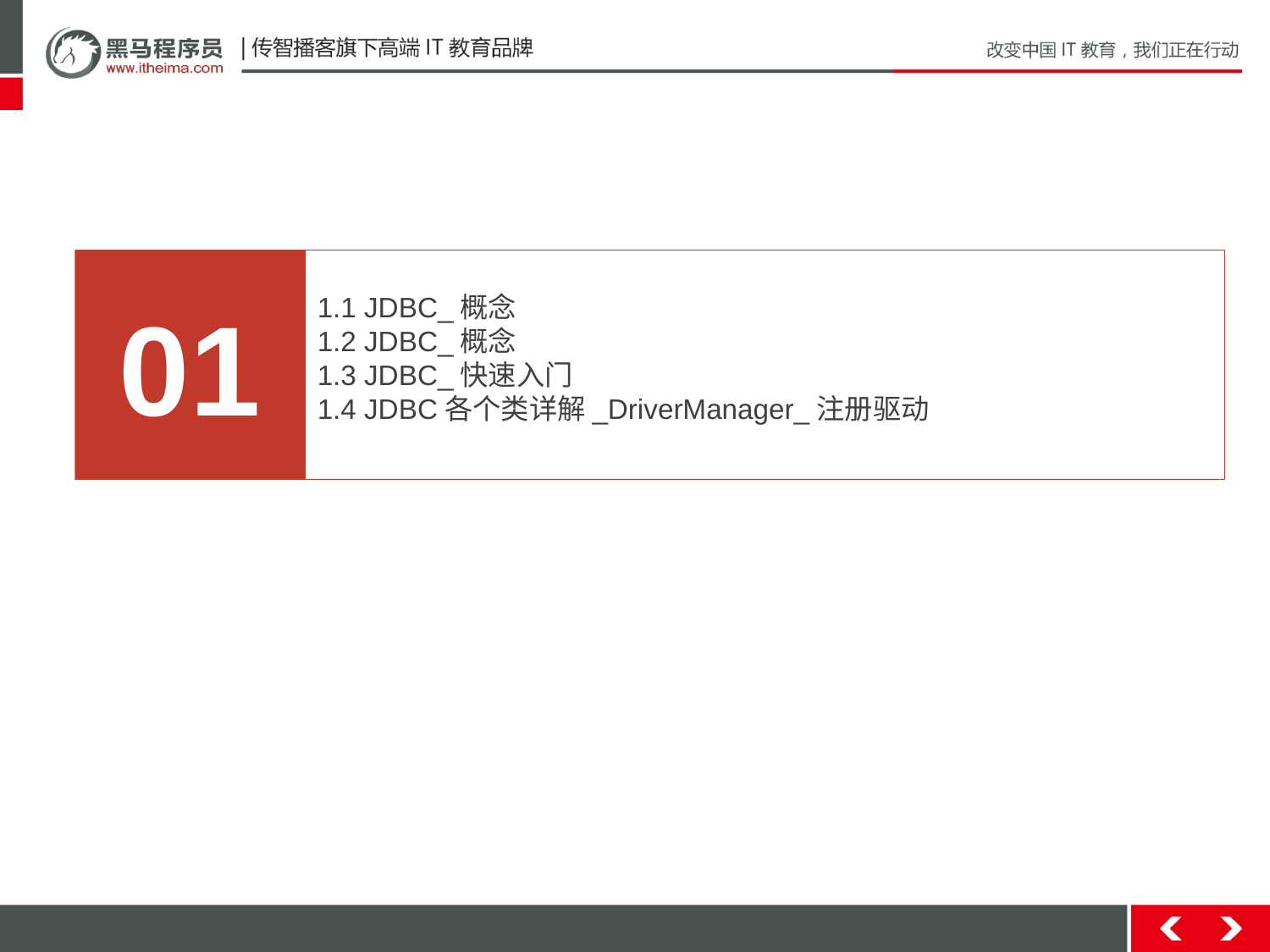

01

1.1 JDBC_概念
1.2 JDBC_概念
1.3 JDBC_快速入门
1.4 JDBC各个类详解_DriverManager_注册驱动